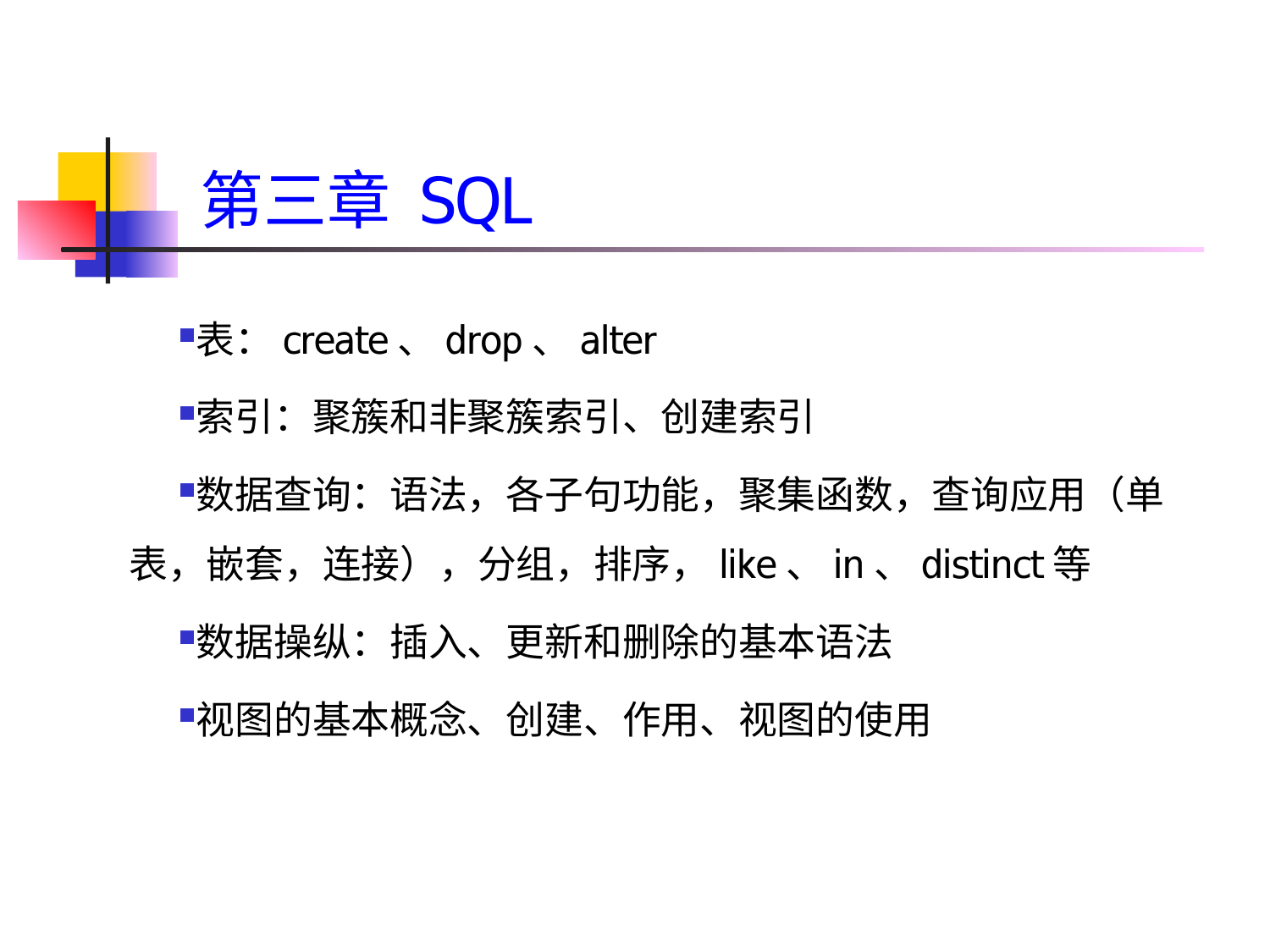

# 第三章 SQL
表：create、drop、alter
索引：聚簇和非聚簇索引、创建索引
数据查询：语法，各子句功能，聚集函数，查询应用（单表，嵌套，连接），分组，排序，like、in、distinct等
数据操纵：插入、更新和删除的基本语法
视图的基本概念、创建、作用、视图的使用